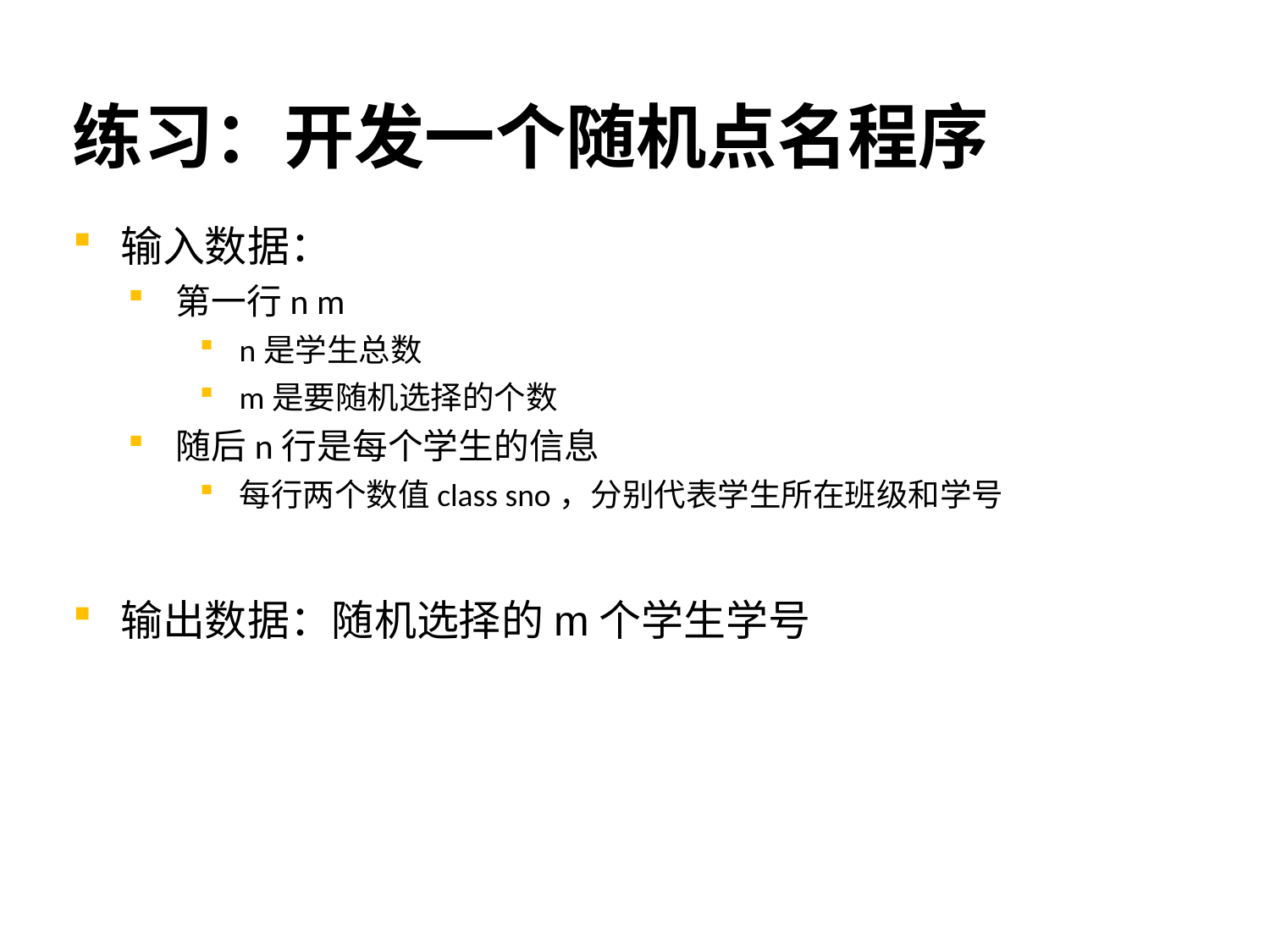

# 练习：开发一个随机点名程序
输入数据：
第一行n m
n是学生总数
m是要随机选择的个数
随后n行是每个学生的信息
每行两个数值class sno，分别代表学生所在班级和学号

输出数据：随机选择的m个学生学号